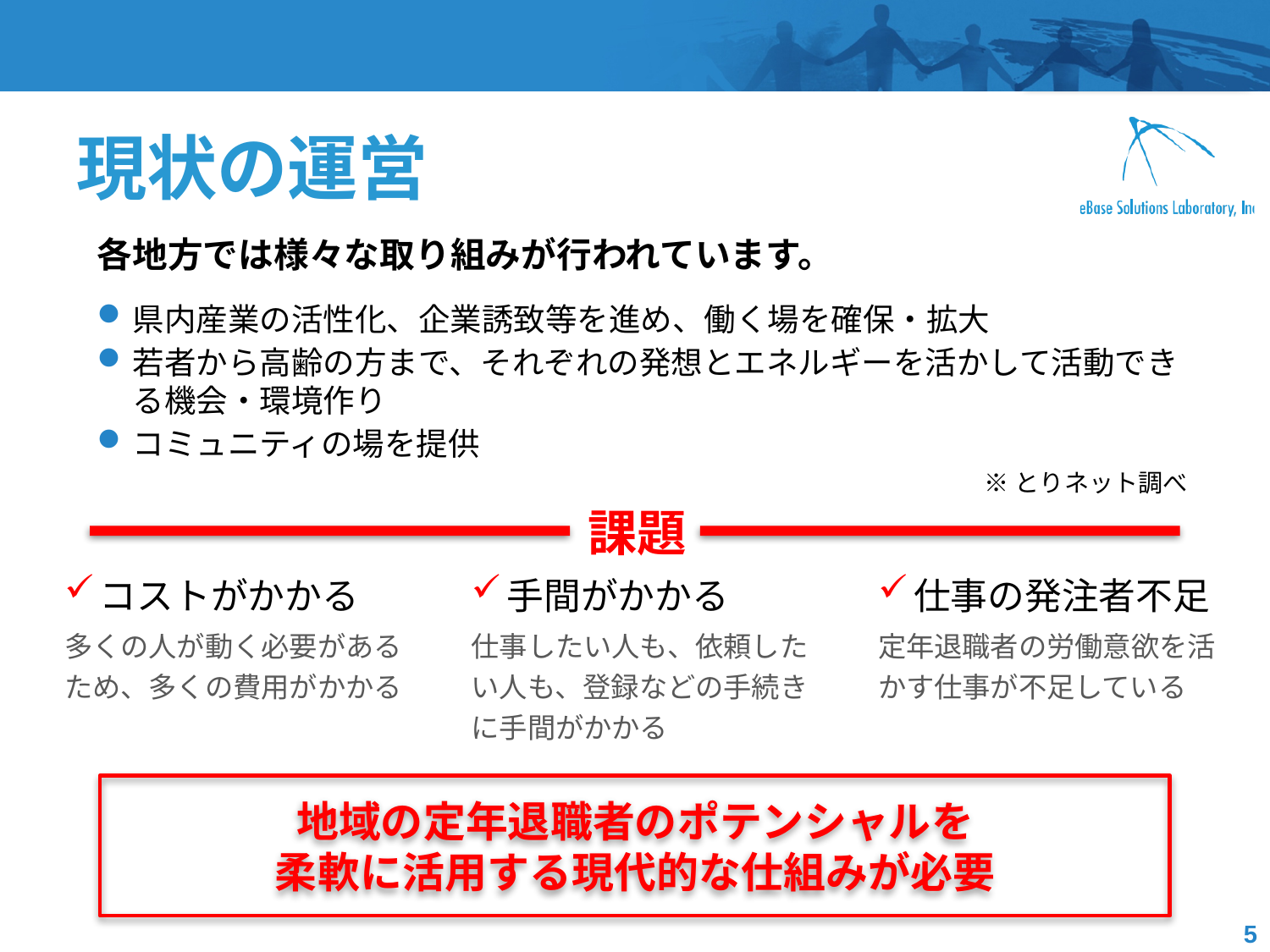

# 現状の運営
各地方では様々な取り組みが行われています。
県内産業の活性化、企業誘致等を進め、働く場を確保・拡大
若者から高齢の方まで、それぞれの発想とエネルギーを活かして活動できる機会・環境作り
コミュニティの場を提供
※とりネット調べ

課題

コストがかかる
多くの人が動く必要があるため、多くの費用がかかる
手間がかかる
仕事したい人も、依頼したい人も、登録などの手続きに手間がかかる
仕事の発注者不足
定年退職者の労働意欲を活かす仕事が不足している
地域の定年退職者のポテンシャルを
柔軟に活用する現代的な仕組みが必要
5